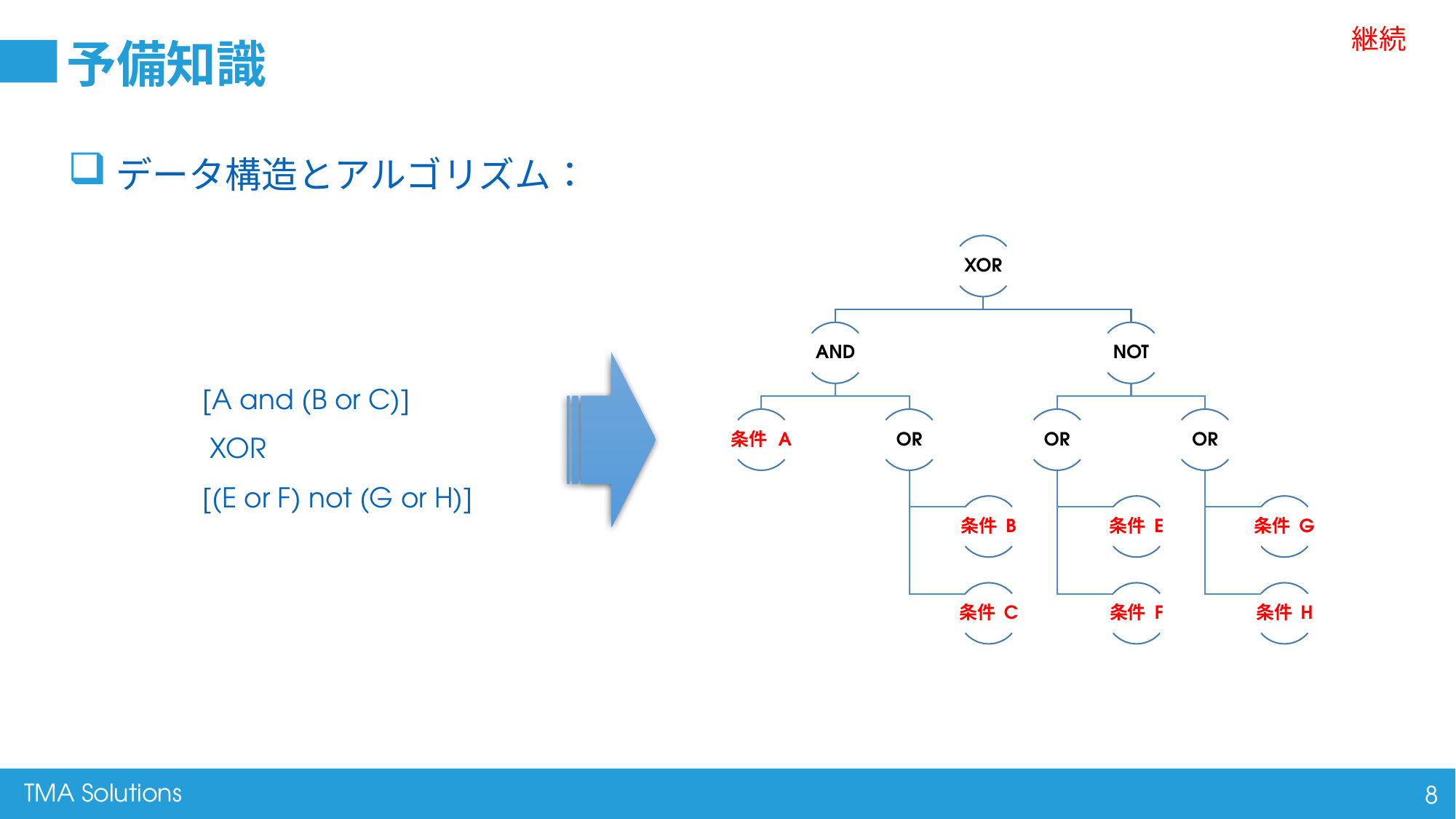

継続
# 予備知識
データ構造とアルゴリズム：
XOR
AND
条件 A
OR
条件 B
条件 C
NOT
OR
条件 E
条件 F
OR
条件 G
条件 H

[A and (B or C)]
 XOR
[(E or F) not (G or H)]